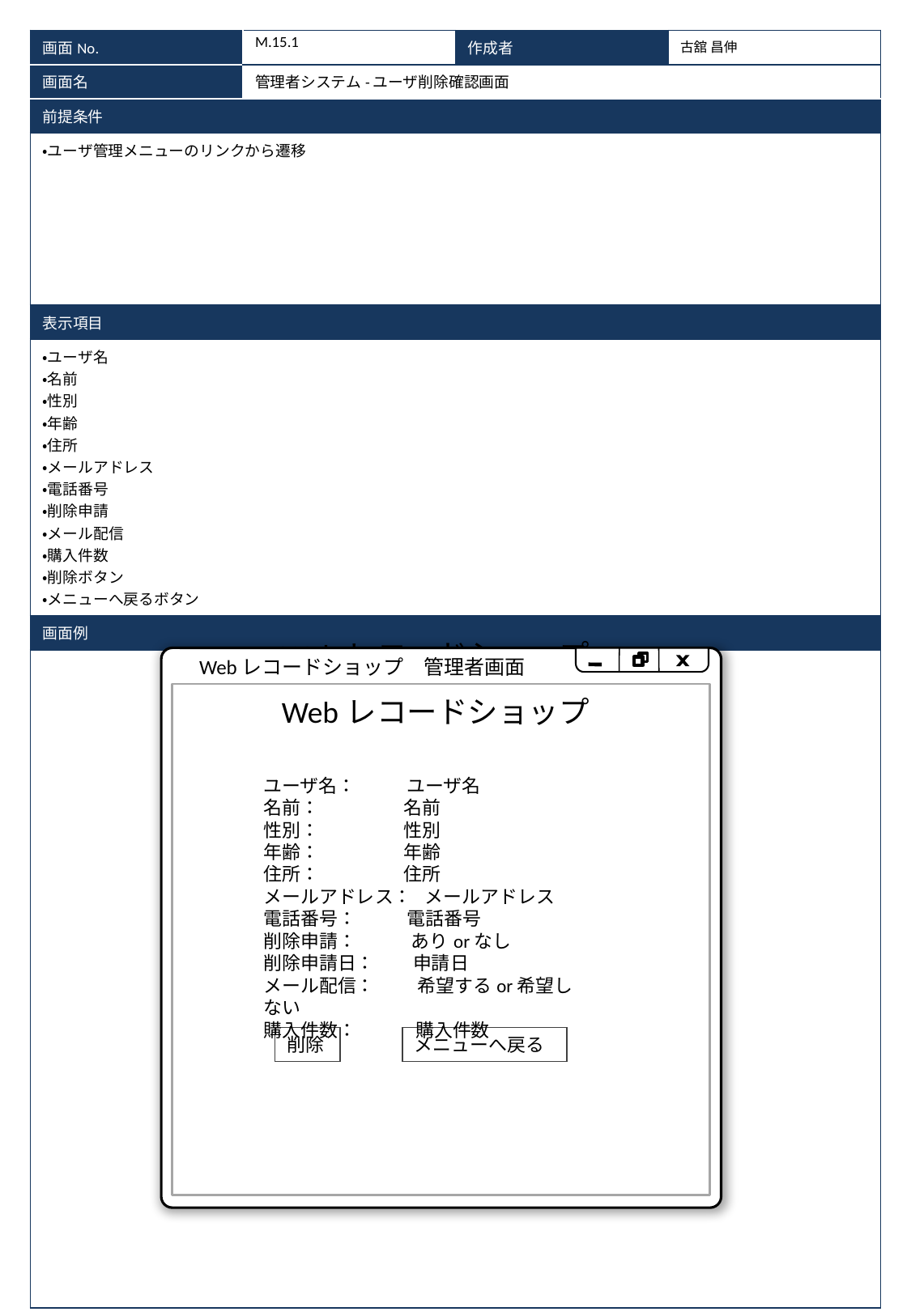

| 画面No. | M.15.1 | 作成者 | 古舘 昌伸 |
| --- | --- | --- | --- |
| 画面名 | 管理者システム-ユーザ削除確認画面 |  |  |
| 前提条件 |  |  |  |
| ・ユーザ管理メニューのリンクから遷移 |  |  |  |
| 表示項目 |  |  |  |
| ・ユーザ名 ・名前 ・性別 ・年齢 ・住所 ・メールアドレス ・電話番号 ・削除申請 ・メール配信 ・購入件数 ・削除ボタン ・メニューへ戻るボタン |  |  |  |
| 画面例 |  |  |  |
|  |  |  |  |
Webレコードショップ

Webレコードショップ　管理者画面

Webレコードショップ
ユーザ名：            ユーザ名
名前：                    名前
性別：                    性別
年齢：                    年齢
住所：                    住所
メールアドレス：   メールアドレス
電話番号：            電話番号
削除申請：             ありorなし
削除申請日：         申請日
メール配信：          希望するor希望しない
購入件数：              購入件数
削除
メニューへ戻る